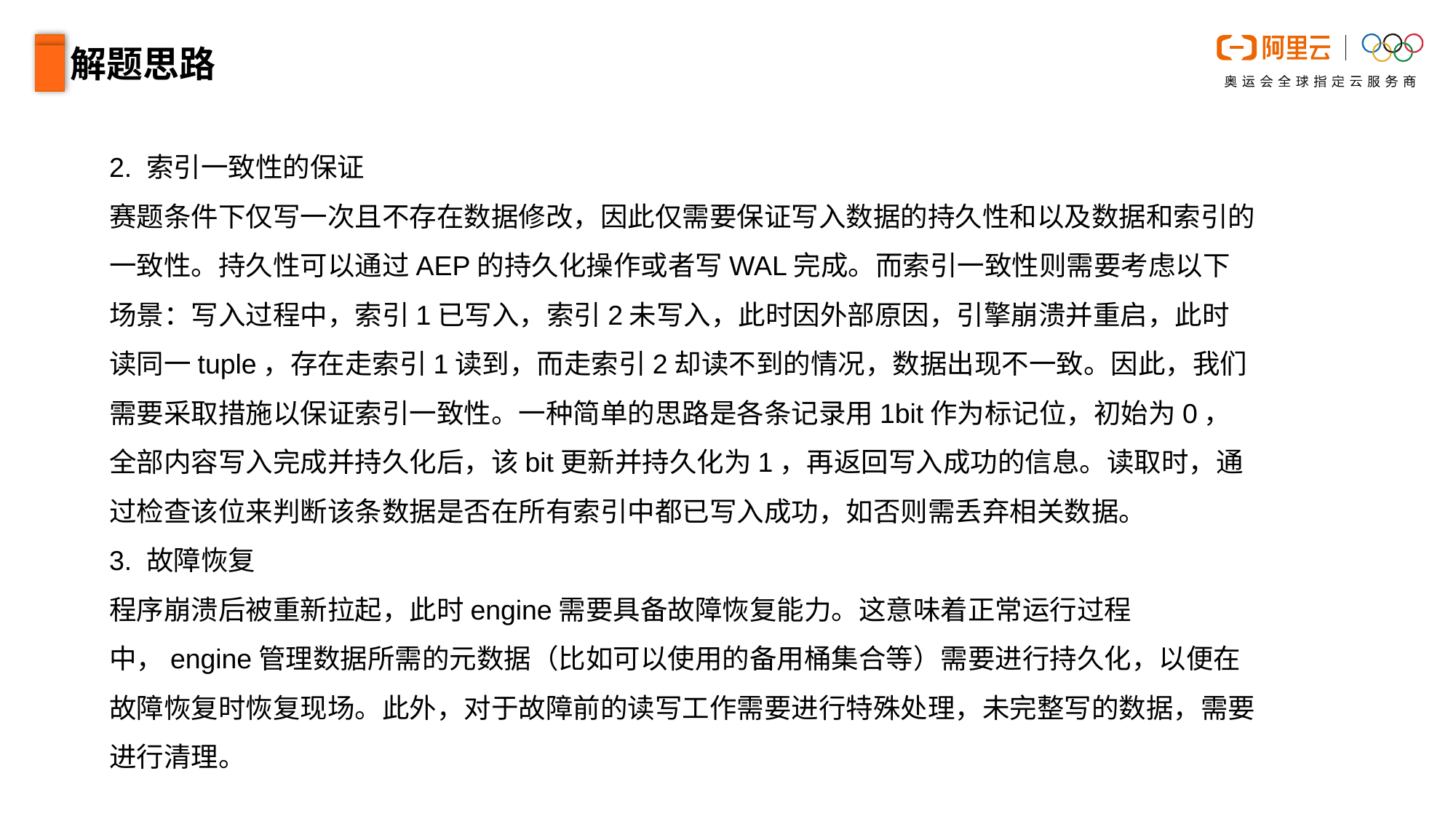

E6636BC20180234D78A0072836F0BC9032B9B20C109CDB50ACD98F3EB1E42B59FB4CBC384169FB0822692C083846D6EB8519218A41D0ABC11BBFC2207D3E14D324FCBDAD0E21E4D754D22B07689248932FF4E0C77CD952C4A8AB419E0E39DC08D9962D966E3

解题思路
2. 索引一致性的保证
赛题条件下仅写一次且不存在数据修改，因此仅需要保证写入数据的持久性和以及数据和索引的一致性。持久性可以通过AEP的持久化操作或者写WAL完成。而索引一致性则需要考虑以下场景：写入过程中，索引1已写入，索引2未写入，此时因外部原因，引擎崩溃并重启，此时读同一tuple，存在走索引1读到，而走索引2却读不到的情况，数据出现不一致。因此，我们需要采取措施以保证索引一致性。一种简单的思路是各条记录用1bit作为标记位，初始为0，全部内容写入完成并持久化后，该bit更新并持久化为1，再返回写入成功的信息。读取时，通过检查该位来判断该条数据是否在所有索引中都已写入成功，如否则需丢弃相关数据。
3. 故障恢复
程序崩溃后被重新拉起，此时engine需要具备故障恢复能力。这意味着正常运行过程中，engine管理数据所需的元数据（比如可以使用的备用桶集合等）需要进行持久化，以便在故障恢复时恢复现场。此外，对于故障前的读写工作需要进行特殊处理，未完整写的数据，需要进行清理。